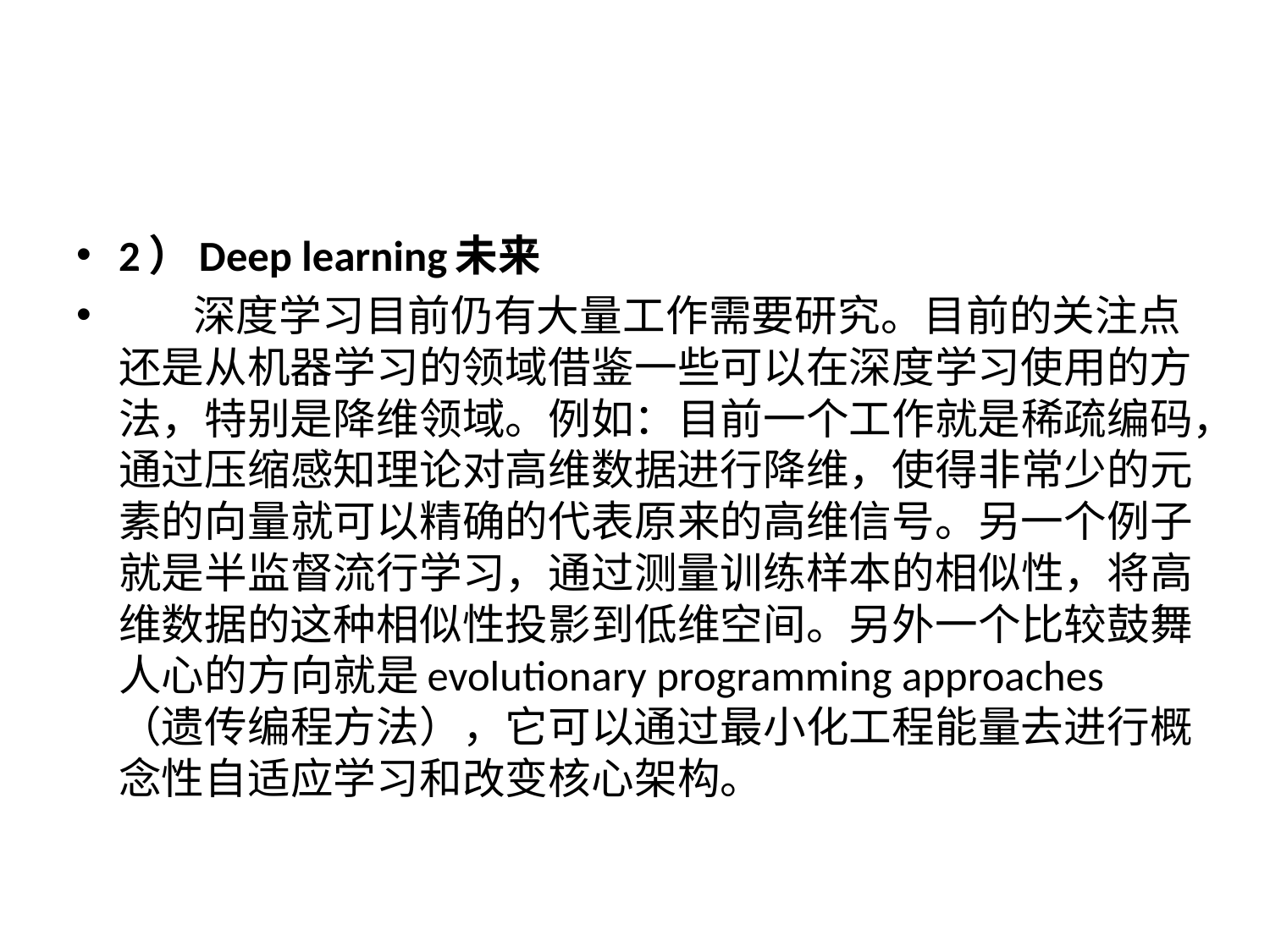

#
2）Deep learning未来
       深度学习目前仍有大量工作需要研究。目前的关注点还是从机器学习的领域借鉴一些可以在深度学习使用的方法，特别是降维领域。例如：目前一个工作就是稀疏编码，通过压缩感知理论对高维数据进行降维，使得非常少的元素的向量就可以精确的代表原来的高维信号。另一个例子就是半监督流行学习，通过测量训练样本的相似性，将高维数据的这种相似性投影到低维空间。另外一个比较鼓舞人心的方向就是evolutionary programming approaches（遗传编程方法），它可以通过最小化工程能量去进行概念性自适应学习和改变核心架构。